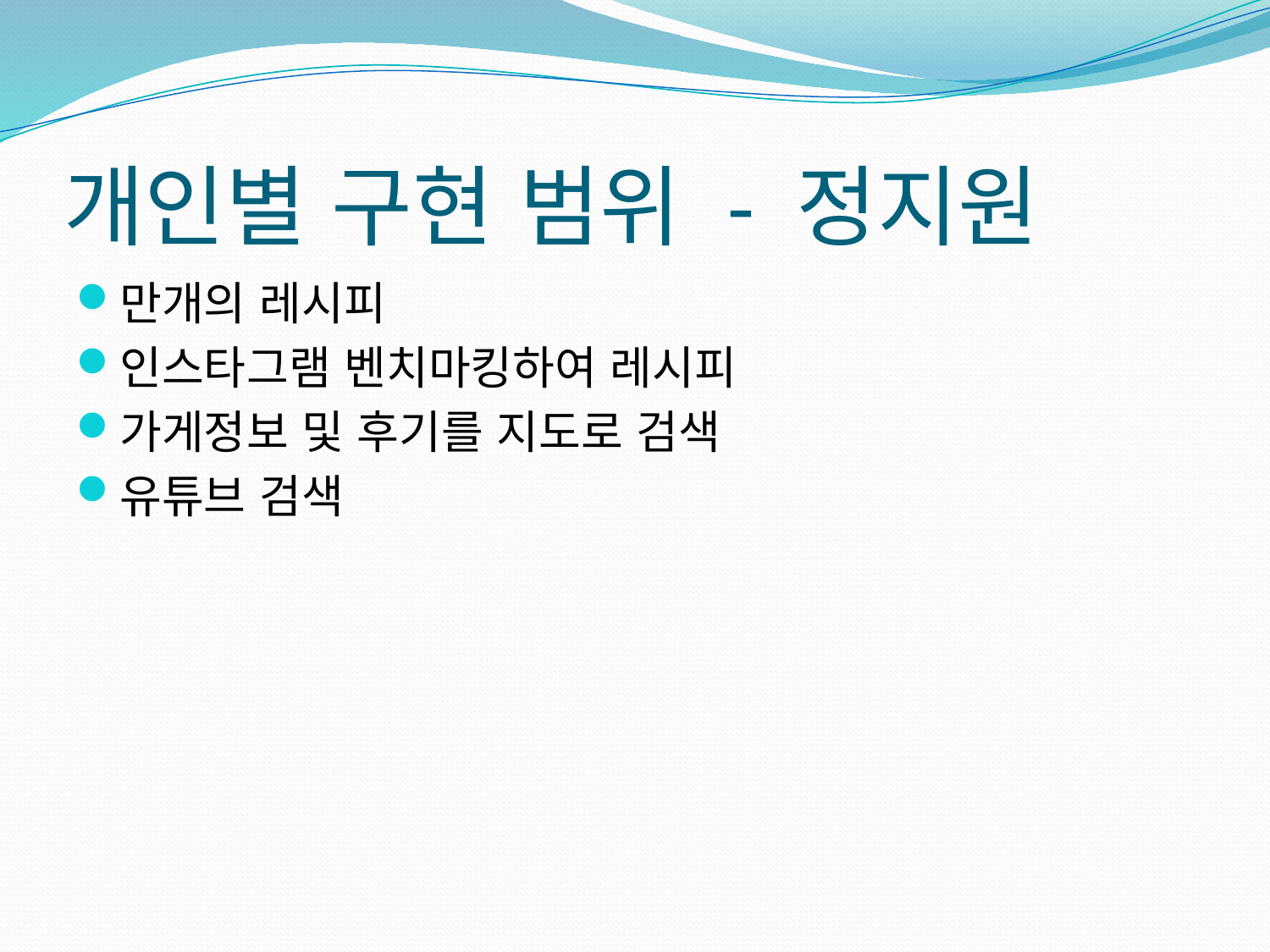

# 개인별 구현 범위 - 정지원
만개의 레시피
인스타그램 벤치마킹하여 레시피
가게정보 및 후기를 지도로 검색
유튜브 검색